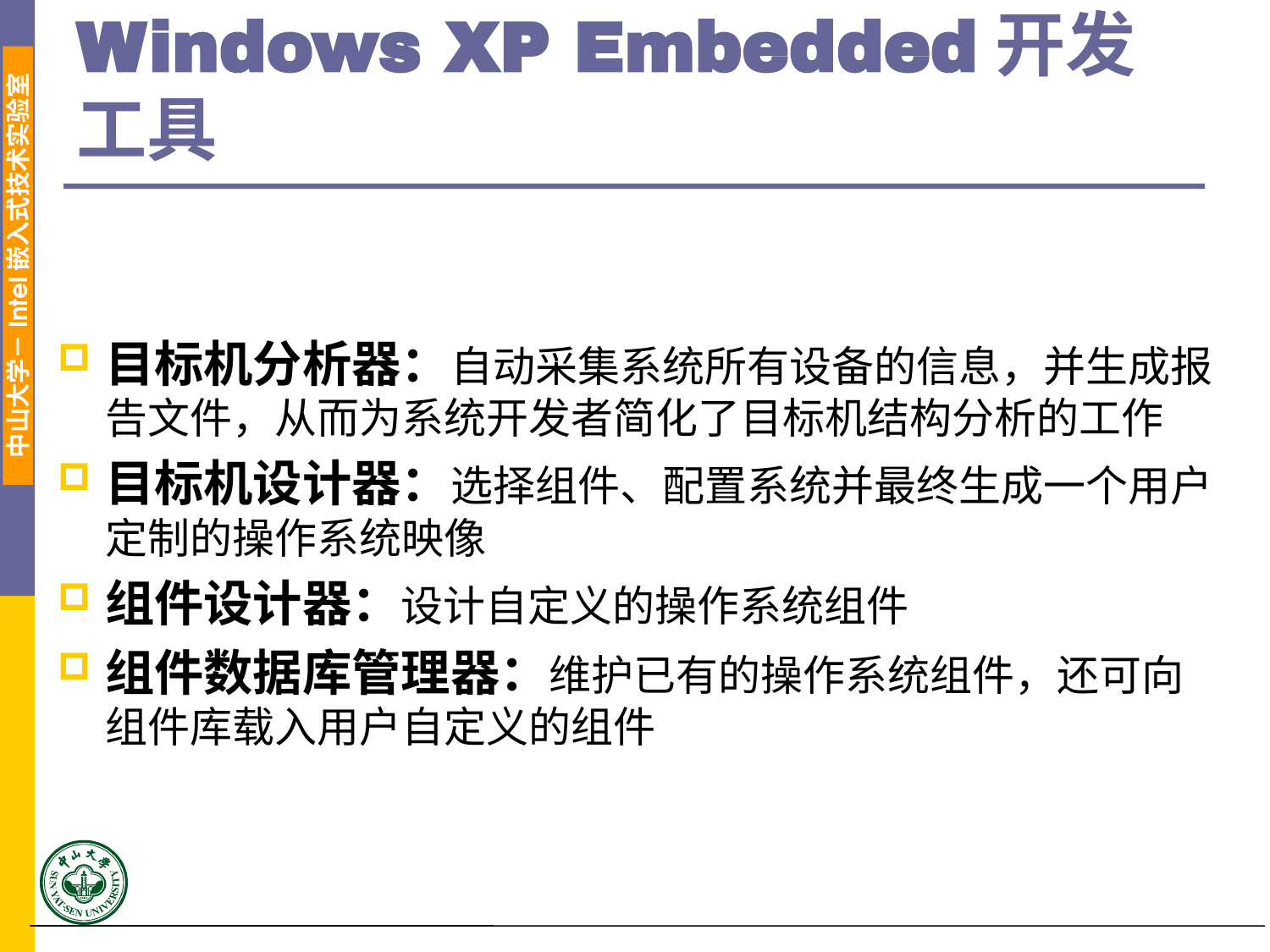

# Windows XP Embedded开发工具
目标机分析器：自动采集系统所有设备的信息，并生成报告文件，从而为系统开发者简化了目标机结构分析的工作
目标机设计器：选择组件、配置系统并最终生成一个用户定制的操作系统映像
组件设计器：设计自定义的操作系统组件
组件数据库管理器：维护已有的操作系统组件，还可向组件库载入用户自定义的组件